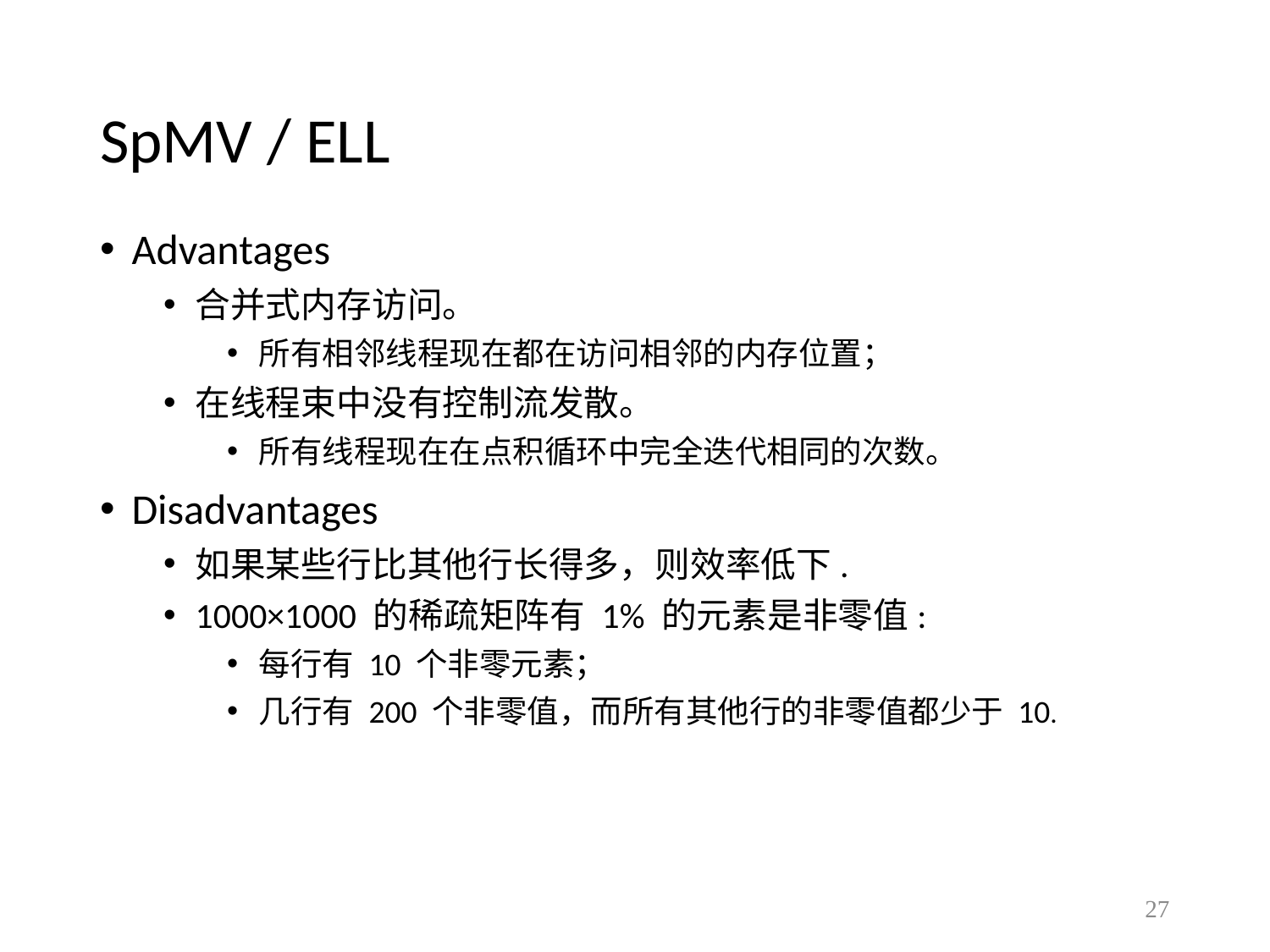

# SpMV / ELL
Advantages
合并式内存访问。
所有相邻线程现在都在访问相邻的内存位置；
在线程束中没有控制流发散。
所有线程现在在点积循环中完全迭代相同的次数。
Disadvantages
如果某些行比其他行长得多，则效率低下.
1000×1000 的稀疏矩阵有 1% 的元素是非零值:
每行有 10 个非零元素；
几行有 200 个非零值，而所有其他行的非零值都少于 10.

27